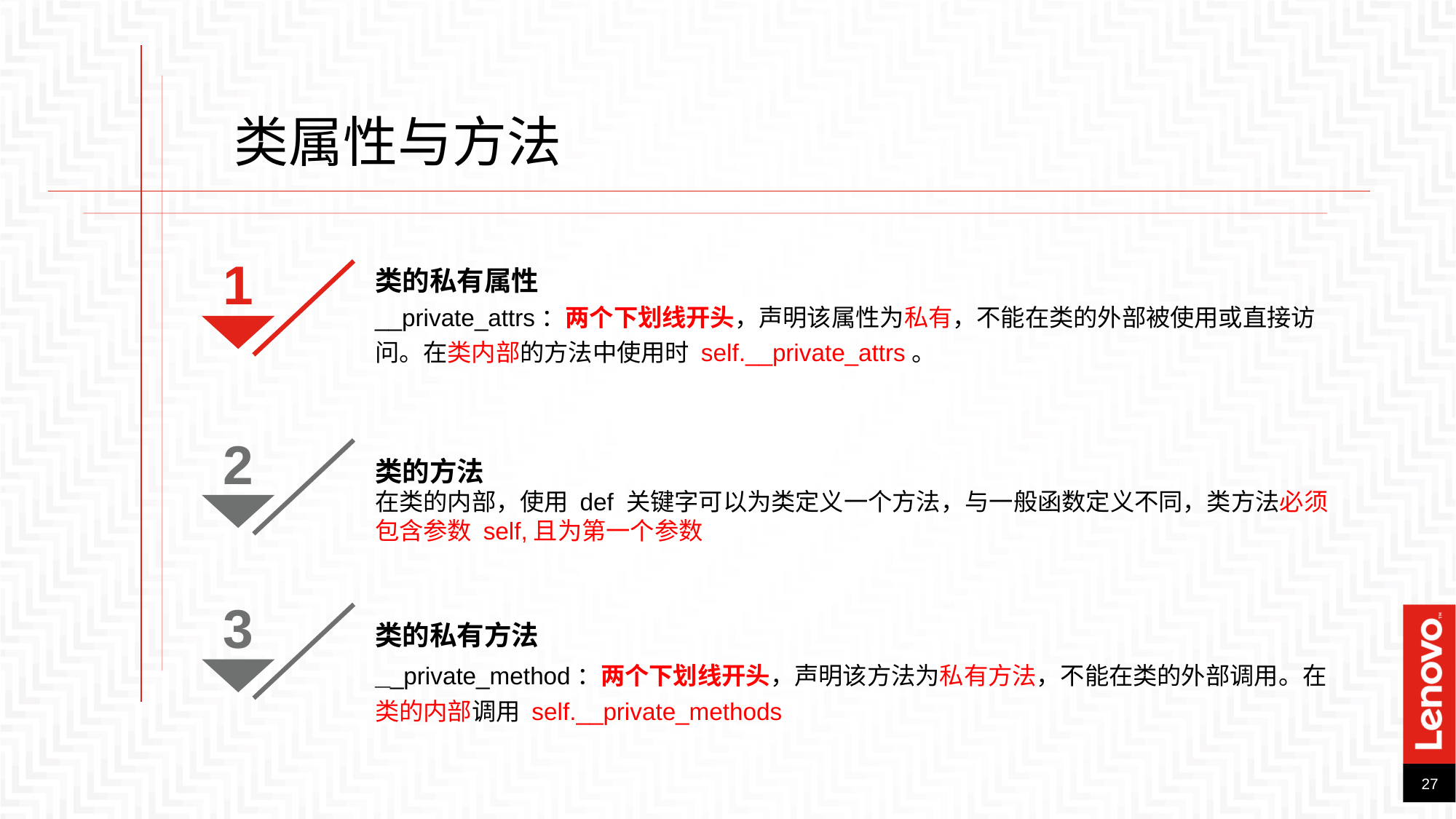

类属性与方法
1

类的私有属性
__private_attrs：两个下划线开头，声明该属性为私有，不能在类的外部被使用或直接访问。在类内部的方法中使用时 self.__private_attrs。
2

类的方法
在类的内部，使用 def 关键字可以为类定义一个方法，与一般函数定义不同，类方法必须包含参数 self,且为第一个参数
3

类的私有方法
__private_method：两个下划线开头，声明该方法为私有方法，不能在类的外部调用。在类的内部调用 self.__private_methods